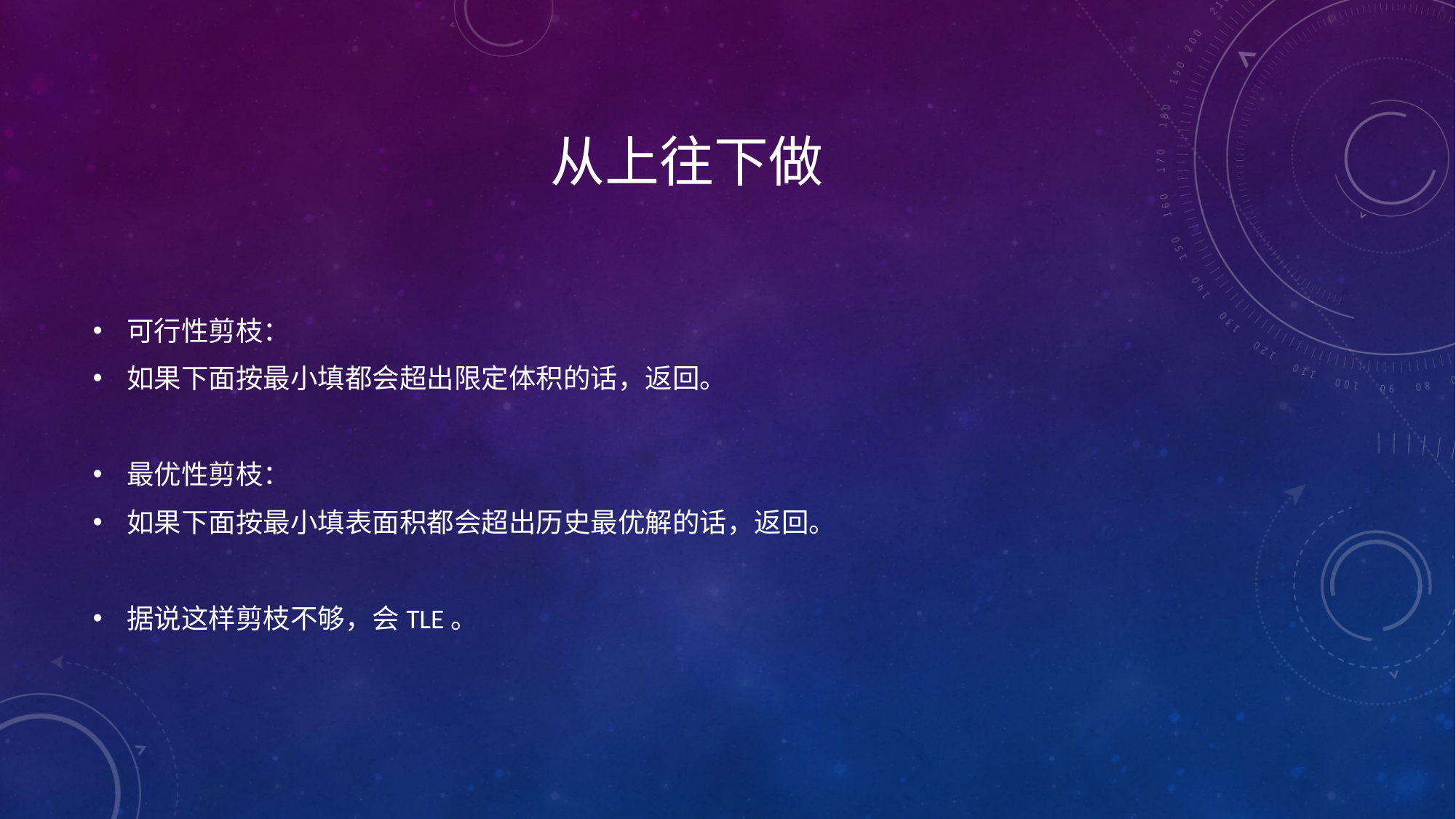

# 从上往下做
可行性剪枝：
如果下面按最小填都会超出限定体积的话，返回。

最优性剪枝：
如果下面按最小填表面积都会超出历史最优解的话，返回。

据说这样剪枝不够，会TLE。